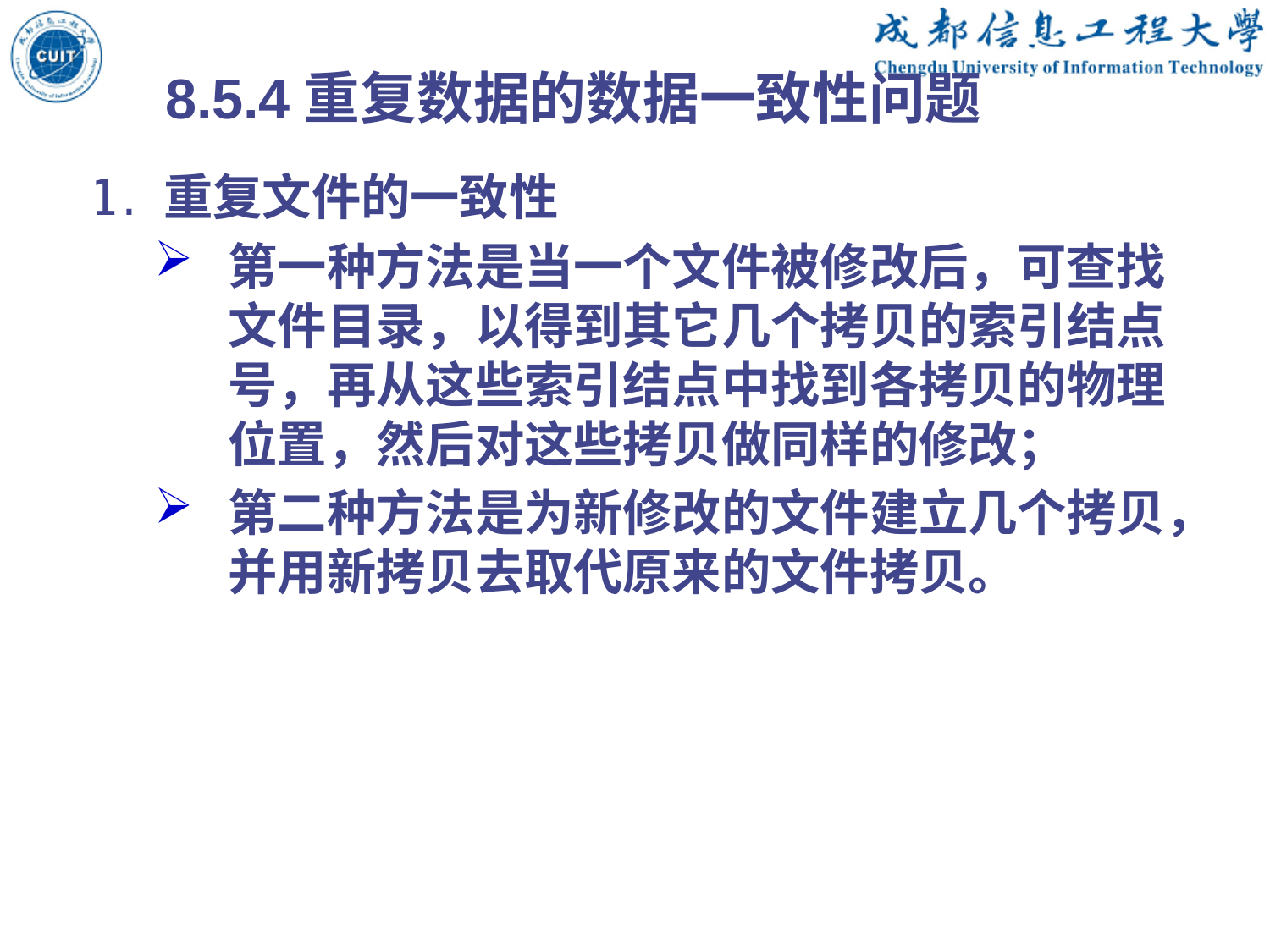

8.5.4重复数据的数据一致性问题
1. 重复文件的一致性
第一种方法是当一个文件被修改后，可查找文件目录，以得到其它几个拷贝的索引结点号，再从这些索引结点中找到各拷贝的物理位置，然后对这些拷贝做同样的修改；
第二种方法是为新修改的文件建立几个拷贝，并用新拷贝去取代原来的文件拷贝。